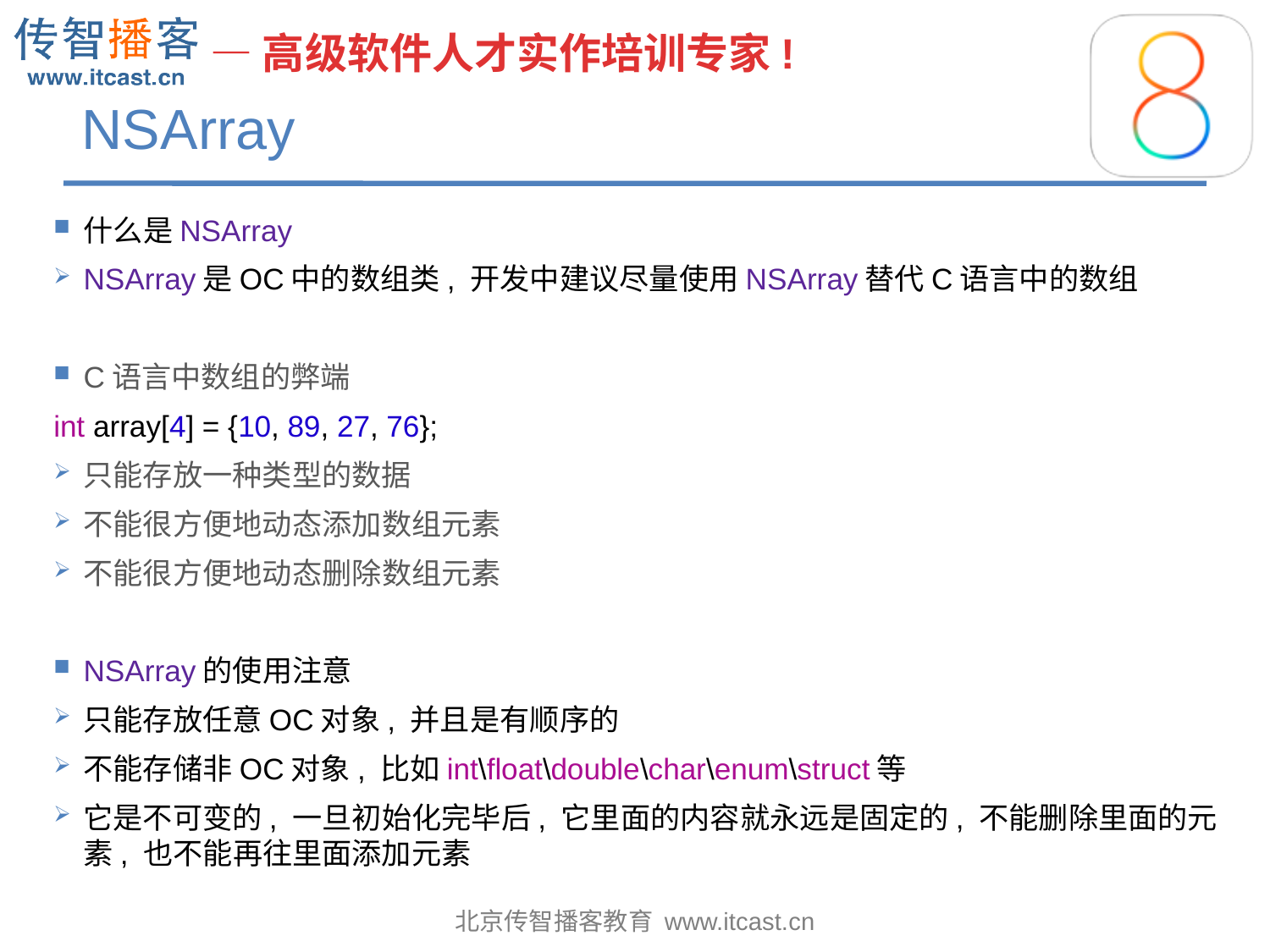

# NSArray
什么是NSArray
NSArray是OC中的数组类, 开发中建议尽量使用NSArray替代C语言中的数组

C语言中数组的弊端
int array[4] = {10, 89, 27, 76};
只能存放一种类型的数据
不能很方便地动态添加数组元素
不能很方便地动态删除数组元素

NSArray的使用注意
只能存放任意OC对象, 并且是有顺序的
不能存储非OC对象, 比如int\float\double\char\enum\struct等
它是不可变的, 一旦初始化完毕后, 它里面的内容就永远是固定的, 不能删除里面的元素, 也不能再往里面添加元素